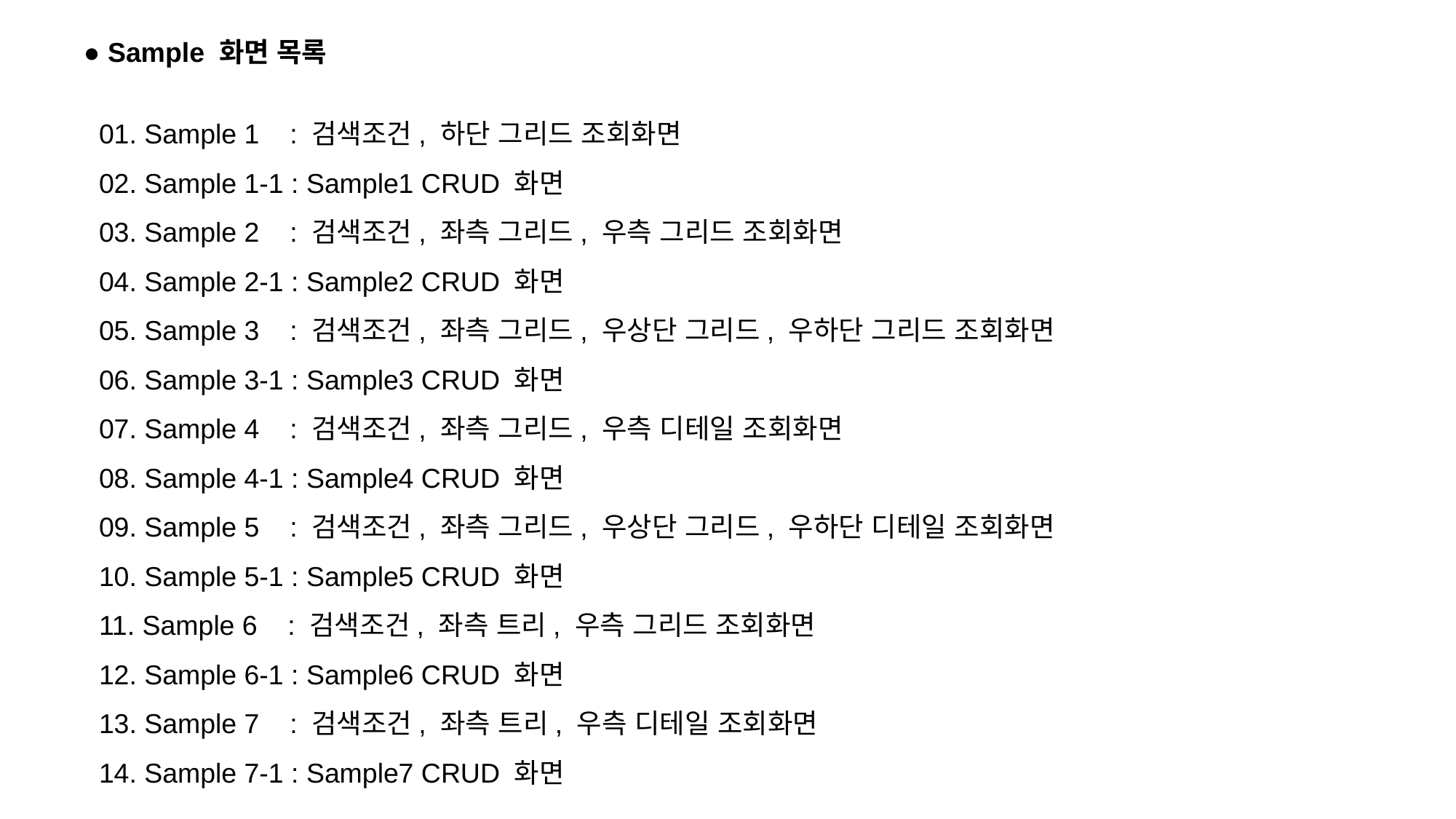

● Sample 화면 목록

  01. Sample 1    : 검색조건, 하단 그리드 조회화면
  02. Sample 1-1 : Sample1 CRUD 화면
  03. Sample 2    : 검색조건, 좌측 그리드, 우측 그리드 조회화면
  04. Sample 2-1 : Sample2 CRUD 화면
  05. Sample 3    : 검색조건, 좌측 그리드, 우상단 그리드, 우하단 그리드 조회화면
  06. Sample 3-1 : Sample3 CRUD 화면
  07. Sample 4    : 검색조건, 좌측 그리드, 우측 디테일 조회화면
  08. Sample 4-1 : Sample4 CRUD 화면
  09. Sample 5    : 검색조건, 좌측 그리드, 우상단 그리드, 우하단 디테일 조회화면
  10. Sample 5-1 : Sample5 CRUD 화면
  11. Sample 6    : 검색조건, 좌측 트리, 우측 그리드 조회화면
  12. Sample 6-1 : Sample6 CRUD 화면
  13. Sample 7    : 검색조건, 좌측 트리, 우측 디테일 조회화면
  14. Sample 7-1 : Sample7 CRUD 화면